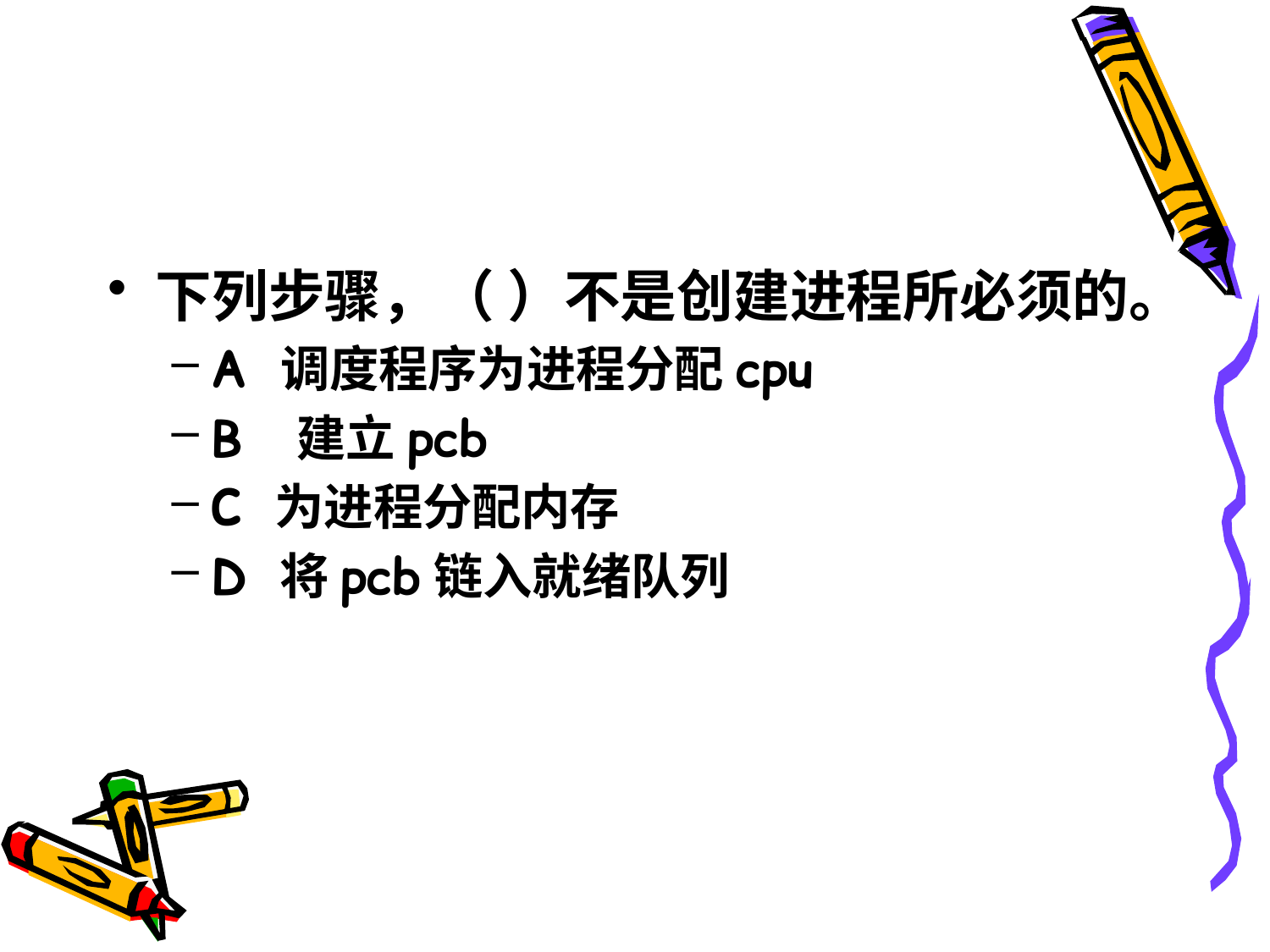

#
下列步骤，（ ）不是创建进程所必须的。
A 调度程序为进程分配cpu
B  建立pcb
C 为进程分配内存
D 将pcb链入就绪队列